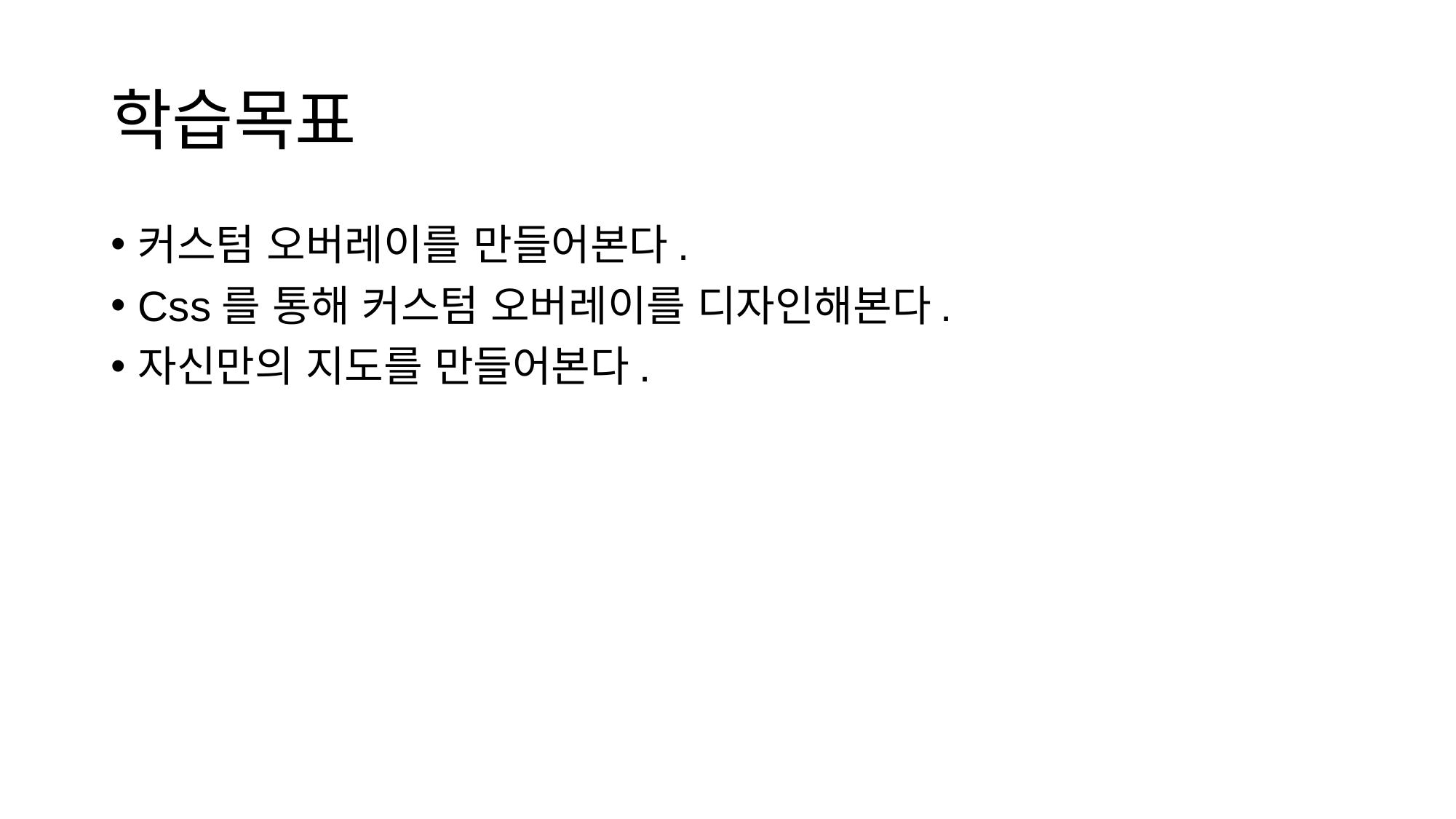

# 학습목표
커스텀 오버레이를 만들어본다.
Css를 통해 커스텀 오버레이를 디자인해본다.
자신만의 지도를 만들어본다.